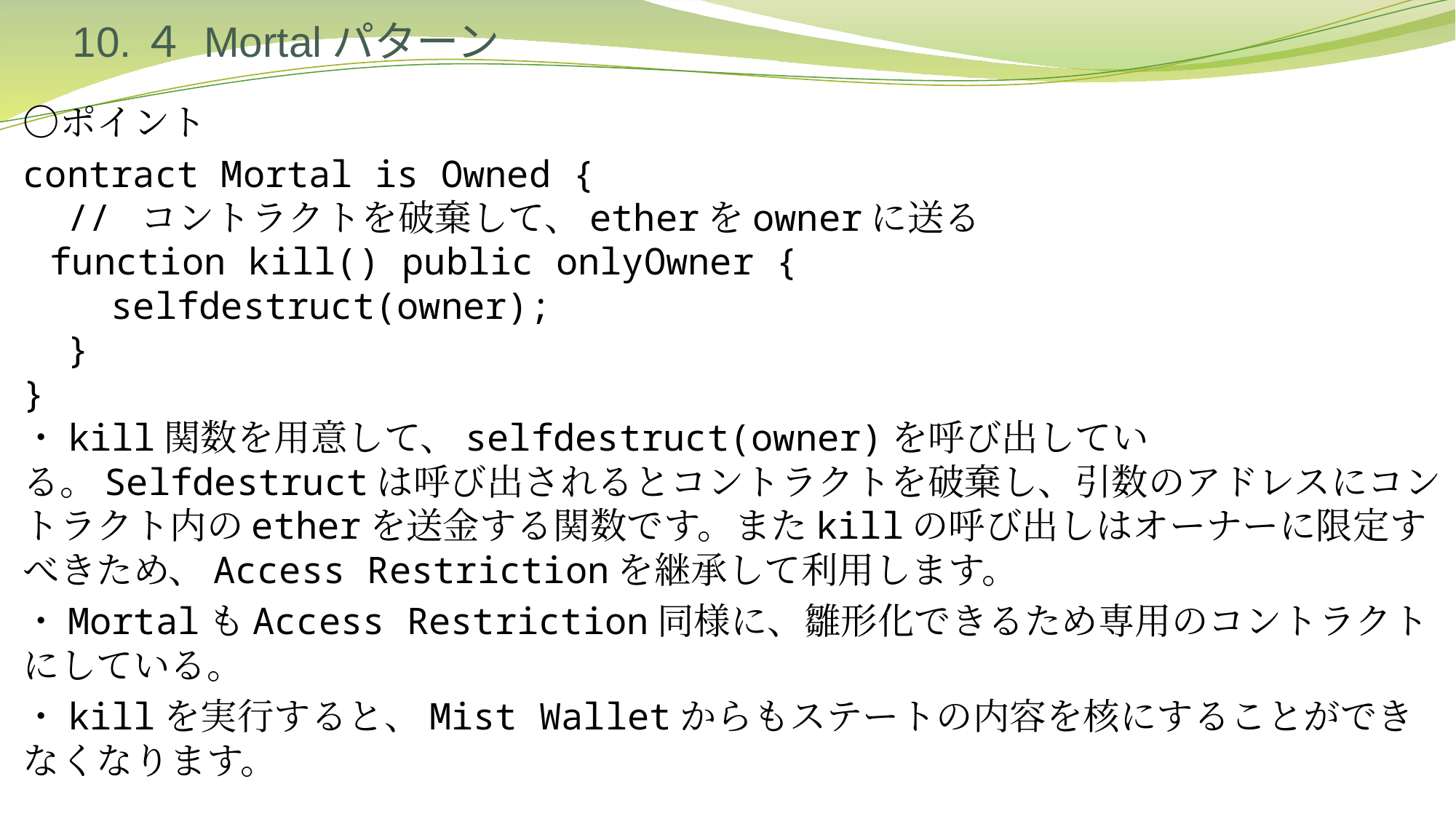

# 10.４ Mortalパターン

〇ポイント
contract Mortal is Owned {
  // コントラクトを破棄して、etherをownerに送る
  function kill() public onlyOwner {
    selfdestruct(owner);
  }
}
・kill関数を用意して、selfdestruct(owner)を呼び出している。Selfdestructは呼び出されるとコントラクトを破棄し、引数のアドレスにコントラクト内のetherを送金する関数です。またkillの呼び出しはオーナーに限定すべきため、Access Restrictionを継承して利用します。
・MortalもAccess Restriction同様に、雛形化できるため専用のコントラクトにしている。
・killを実行すると、Mist Walletからもステートの内容を核にすることができなくなります。